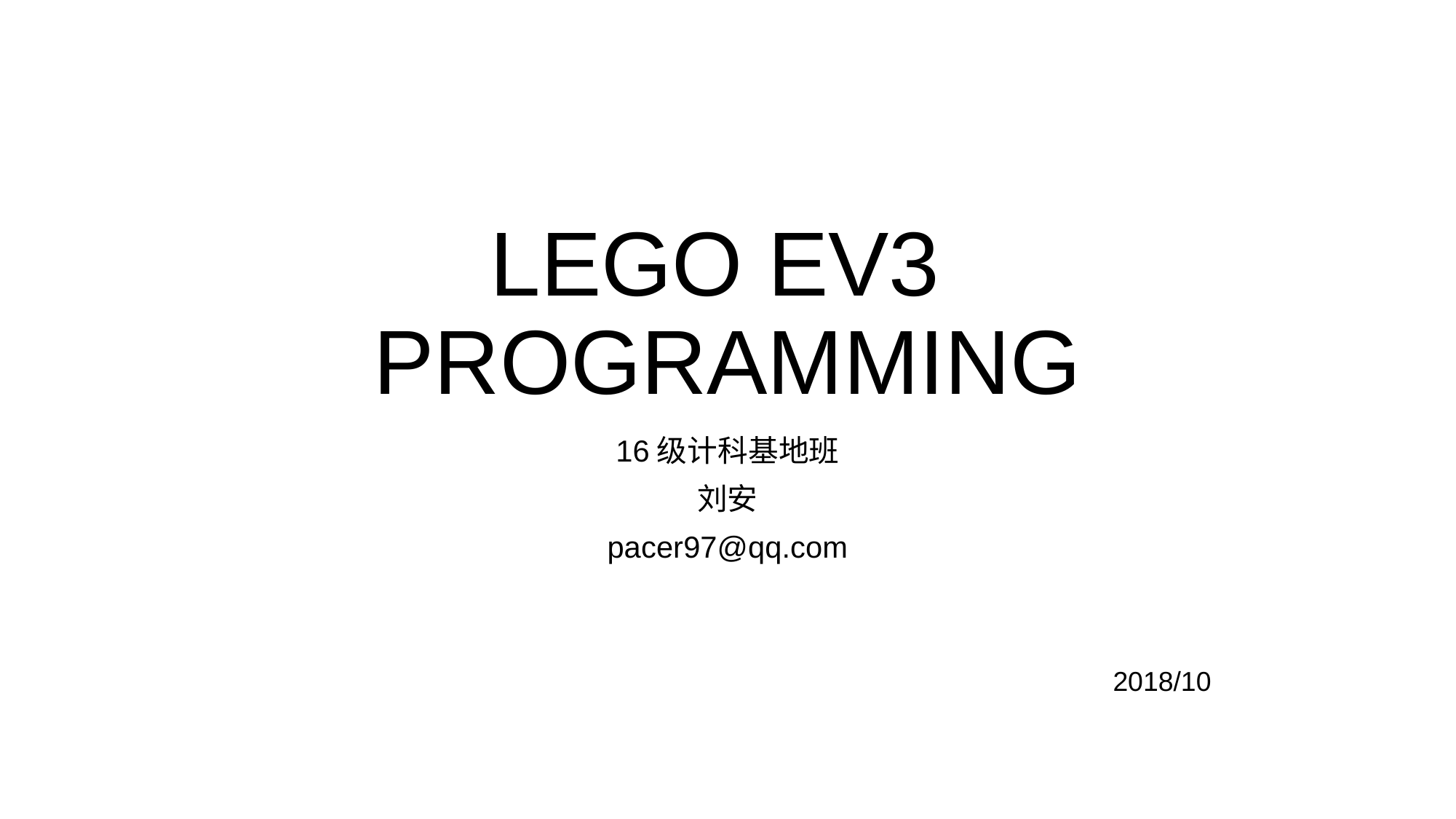

# LEGO EV3 PROGRAMMING
16级计科基地班
刘安
pacer97@qq.com
2018/10